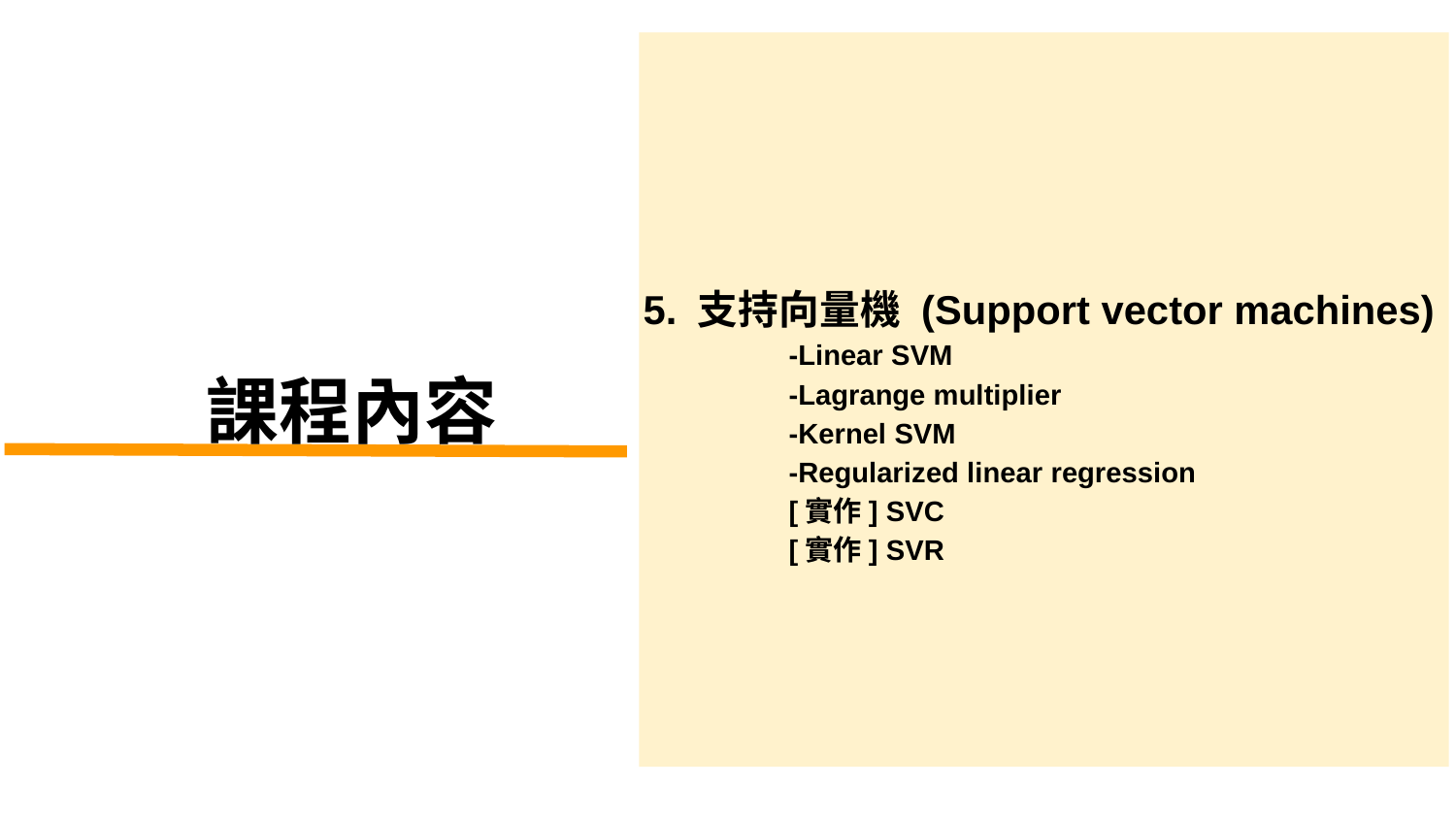

5. 支持向量機 (Support vector machines)
	-Linear SVM
	-Lagrange multiplier
	-Kernel SVM
	-Regularized linear regression
	[實作] SVC
	[實作] SVR
課程內容